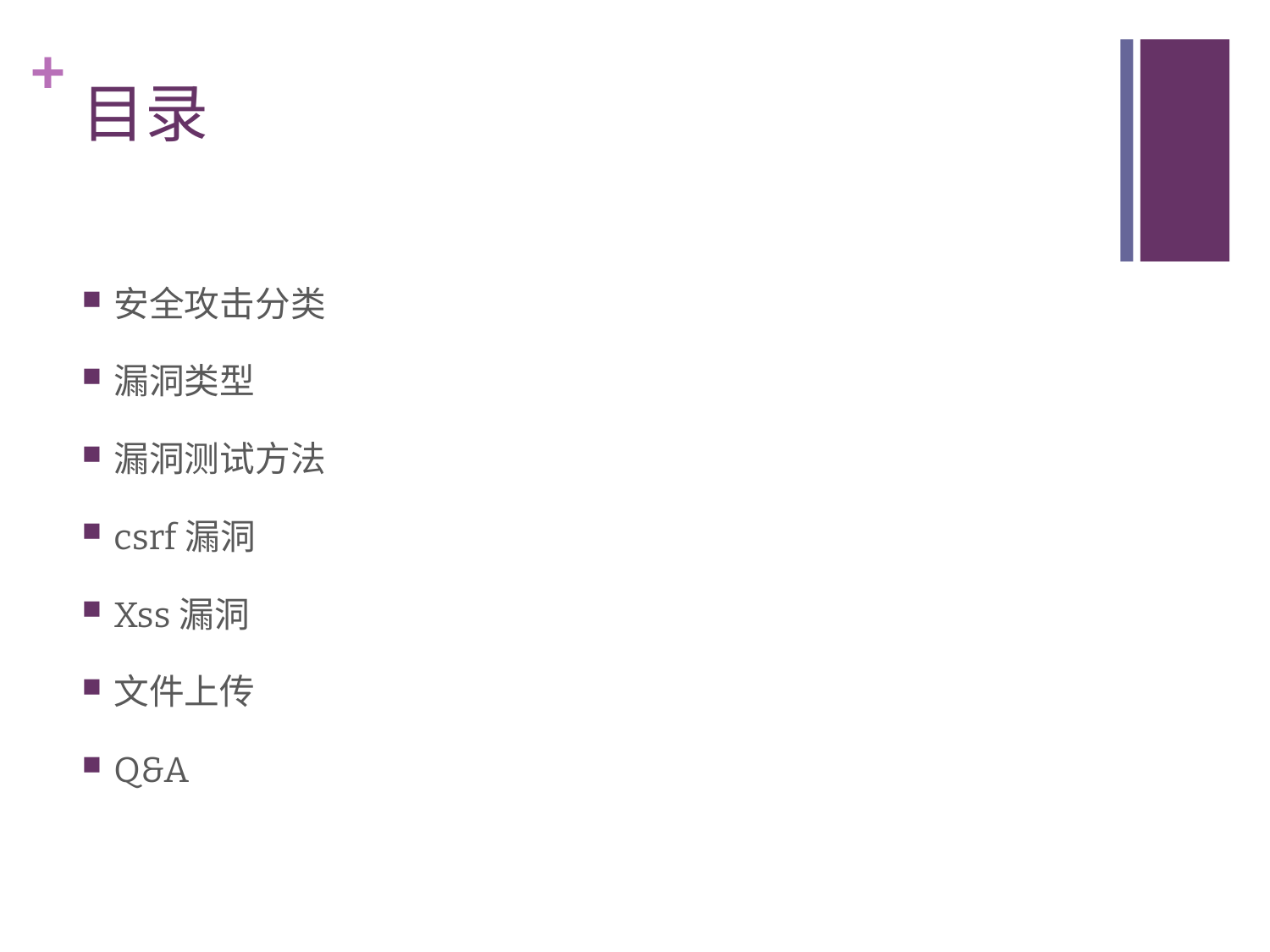

# 目录
安全攻击分类
漏洞类型
漏洞测试方法
csrf漏洞
Xss漏洞
文件上传
Q&A